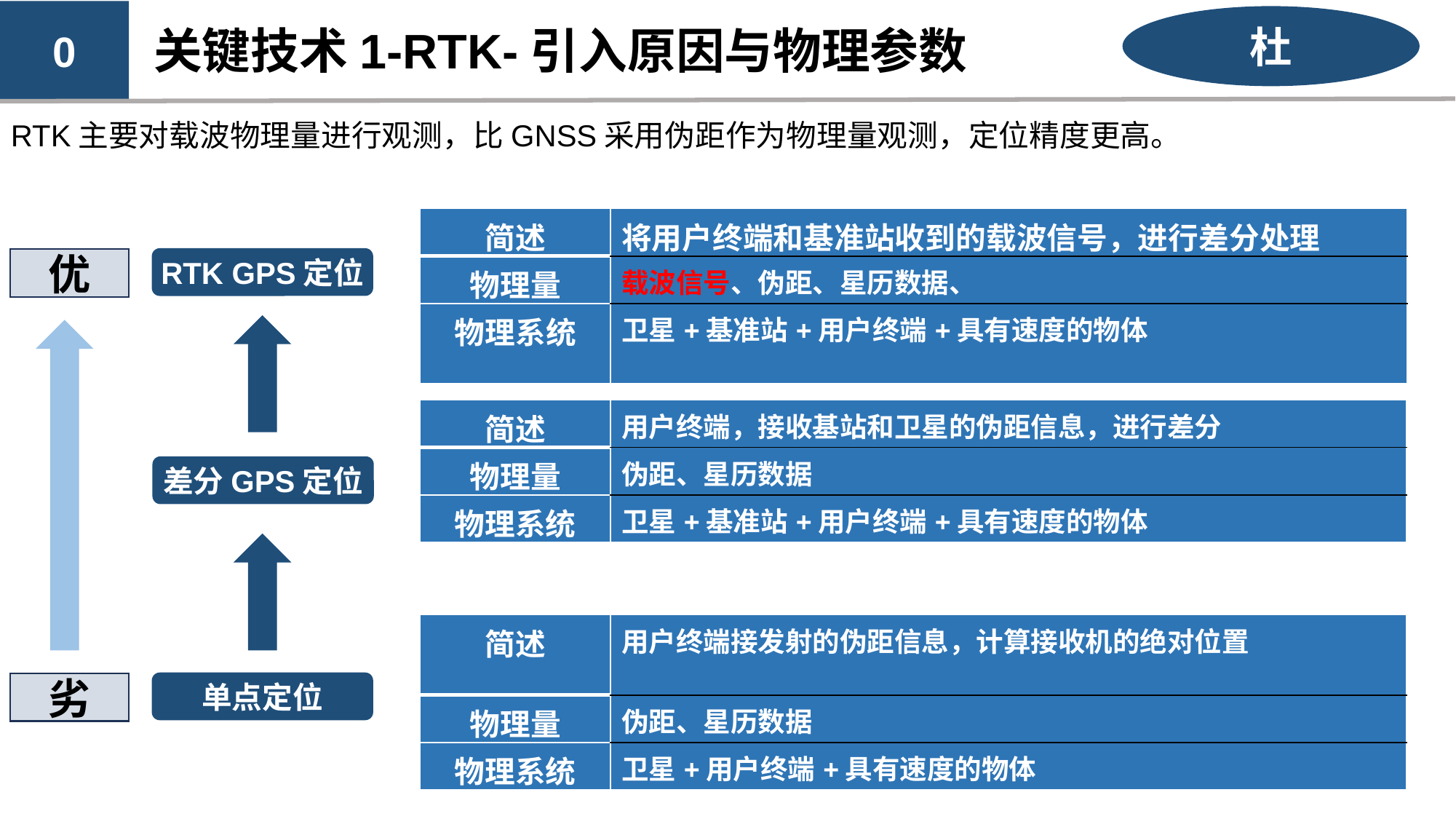

0

杜
关键技术1-RTK-引入原因与物理参数
RTK主要对载波物理量进行观测，比GNSS采用伪距作为物理量观测，定位精度更高。
| 简述 | 将用户终端和基准站收到的载波信号，进行差分处理 |
| --- | --- |
| 物理量 | 载波信号、伪距、星历数据、 |
| 物理系统 | 卫星+基准站+用户终端+具有速度的物体 |
RTK GPS定位
优

| 简述 | 用户终端，接收基站和卫星的伪距信息，进行差分 |
| --- | --- |
| 物理量 | 伪距、星历数据 |
| 物理系统 | 卫星+基准站+用户终端+具有速度的物体 |
差分GPS定位

| 简述 | 用户终端接发射的伪距信息，计算接收机的绝对位置 |
| --- | --- |
| 物理量 | 伪距、星历数据 |
| 物理系统 | 卫星+用户终端+具有速度的物体 |
单点定位
劣
技术基础